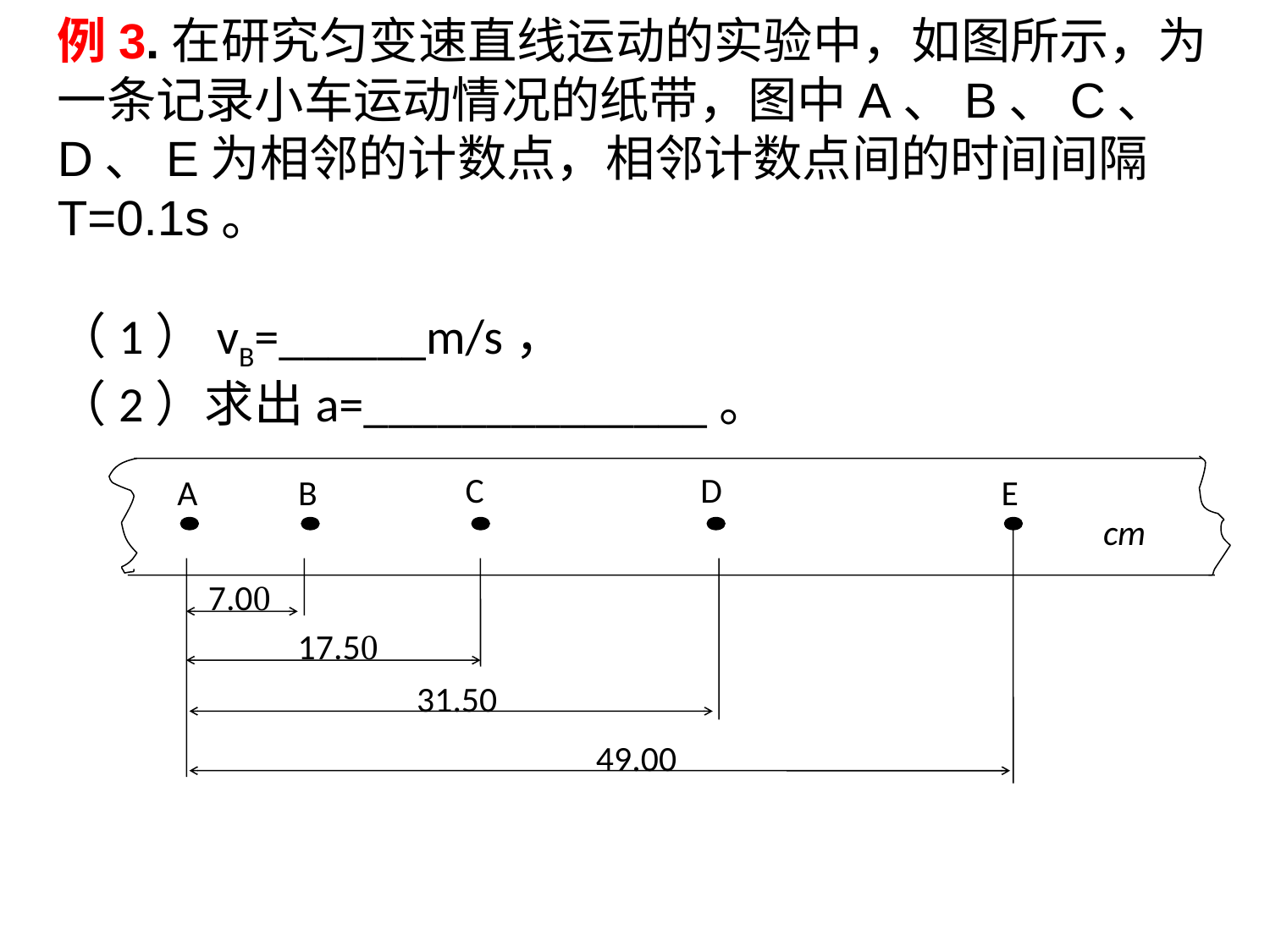

例3.在研究匀变速直线运动的实验中，如图所示，为一条记录小车运动情况的纸带，图中A、B、C、D、E为相邻的计数点，相邻计数点间的时间间隔T=0.1s。

（1）vB=______m/s，
（2）求出a=______________。

C
D
A
B
E
cm

7.00

17.50

31.50

49.00